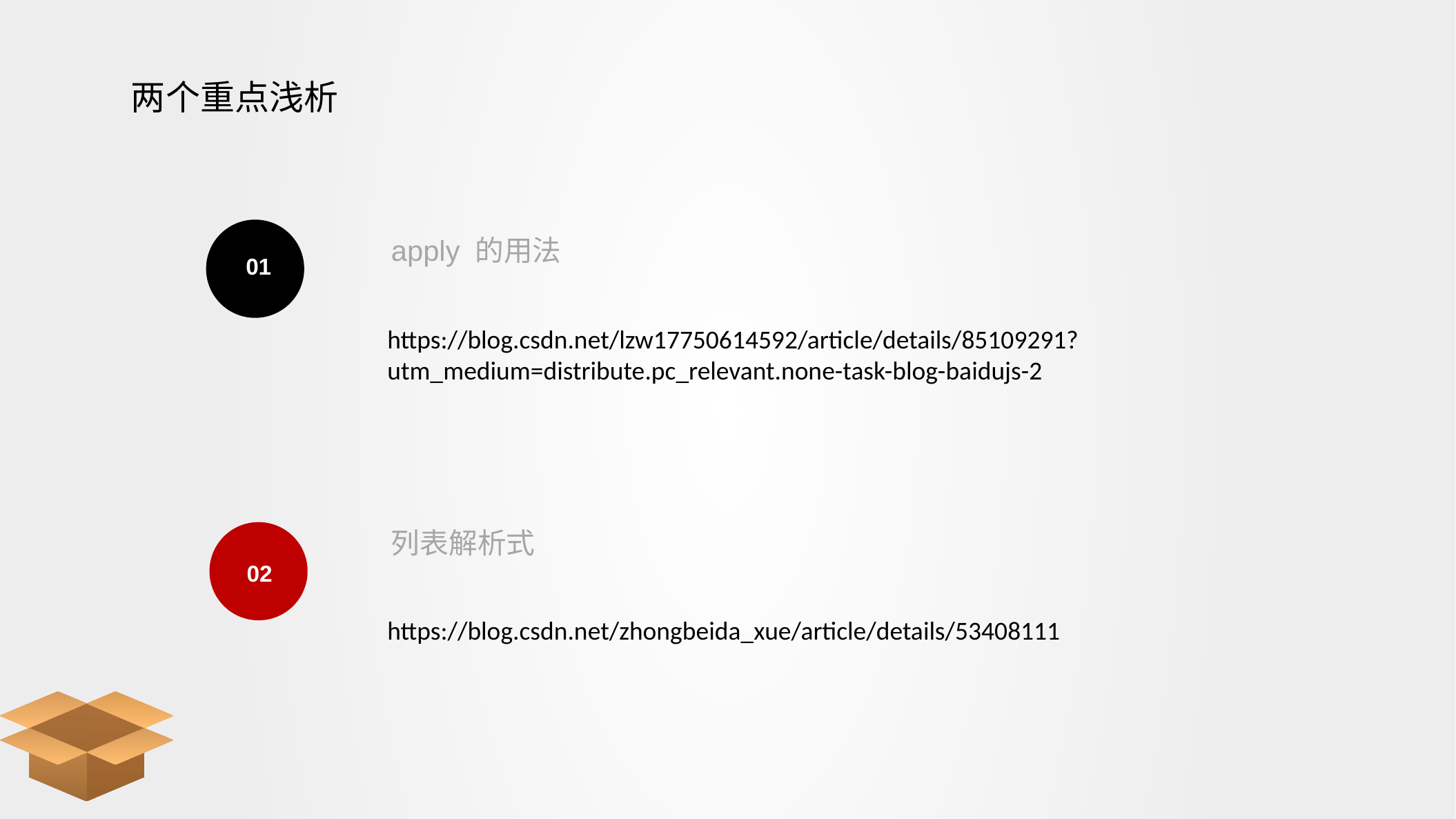

两个重点浅析

01
apply 的用法
https://blog.csdn.net/lzw17750614592/article/details/85109291?utm_medium=distribute.pc_relevant.none-task-blog-baidujs-2

列表解析式
02
https://blog.csdn.net/zhongbeida_xue/article/details/53408111